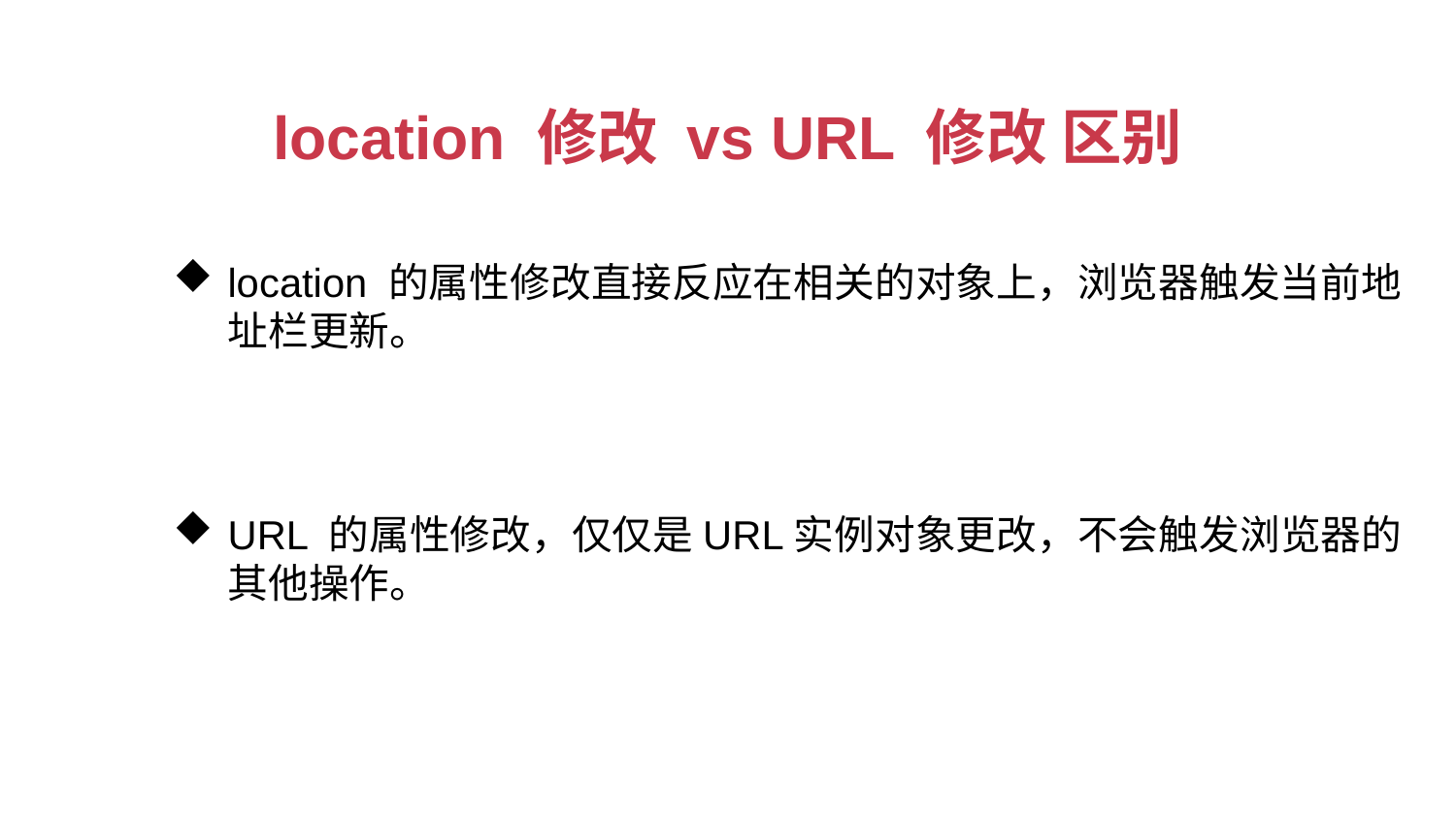

location 修改 vs URL 修改 区别
location 的属性修改直接反应在相关的对象上，浏览器触发当前地址栏更新。
URL 的属性修改，仅仅是URL实例对象更改，不会触发浏览器的其他操作。